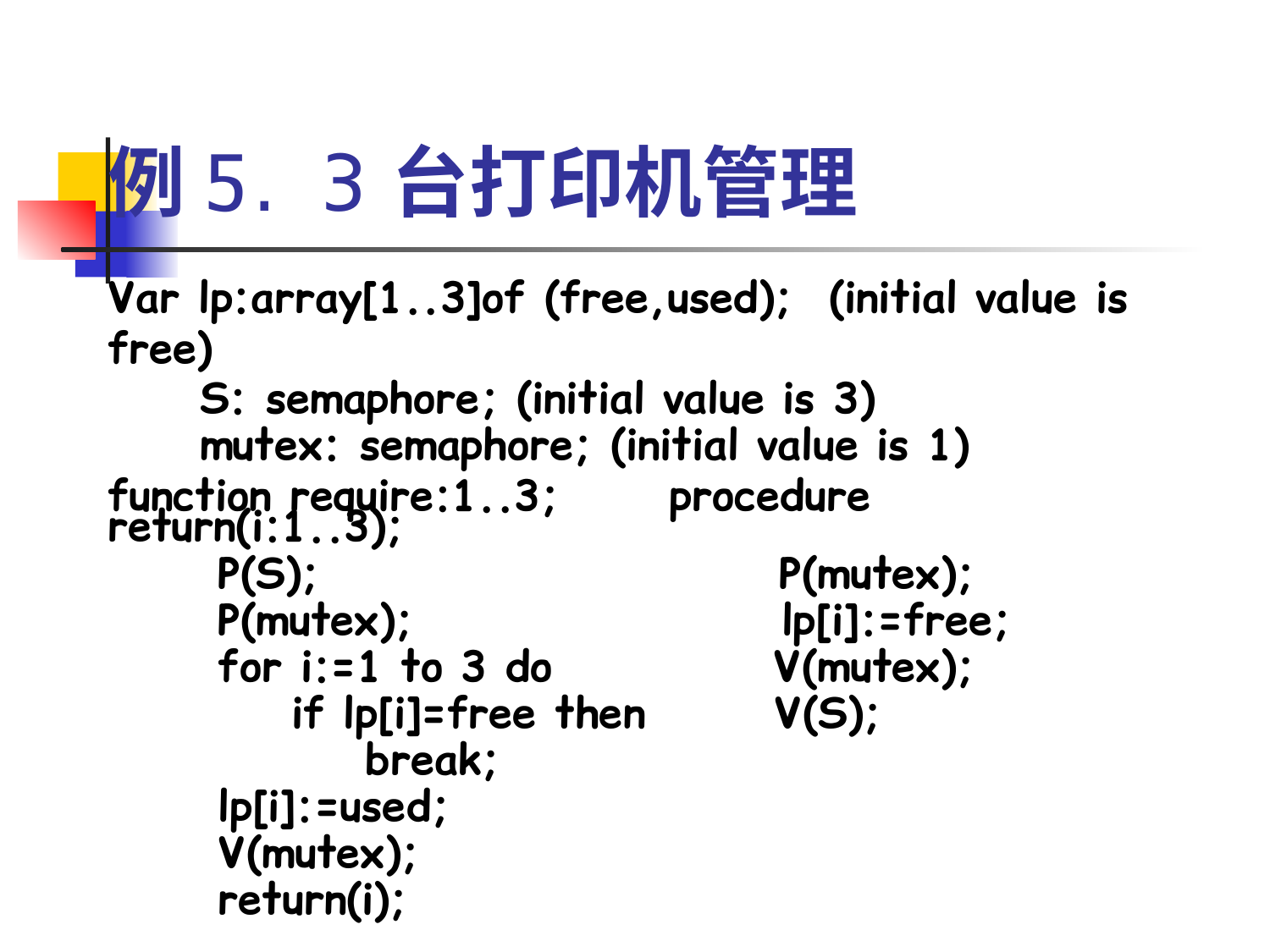

# 例5.  3台打印机管理
Var lp:array[1..3]of (free,used);  (initial value is free)
     S: semaphore; (initial value is 3)
     mutex: semaphore; (initial value is 1)
function require:1..3;      procedure return(i:1..3);
      P(S);                         P(mutex);
      P(mutex);                    lp[i]:=free;
      for i:=1 to 3 do            V(mutex);
          if lp[i]=free then       V(S);
              break;
      lp[i]:=used;
      V(mutex);
      return(i);